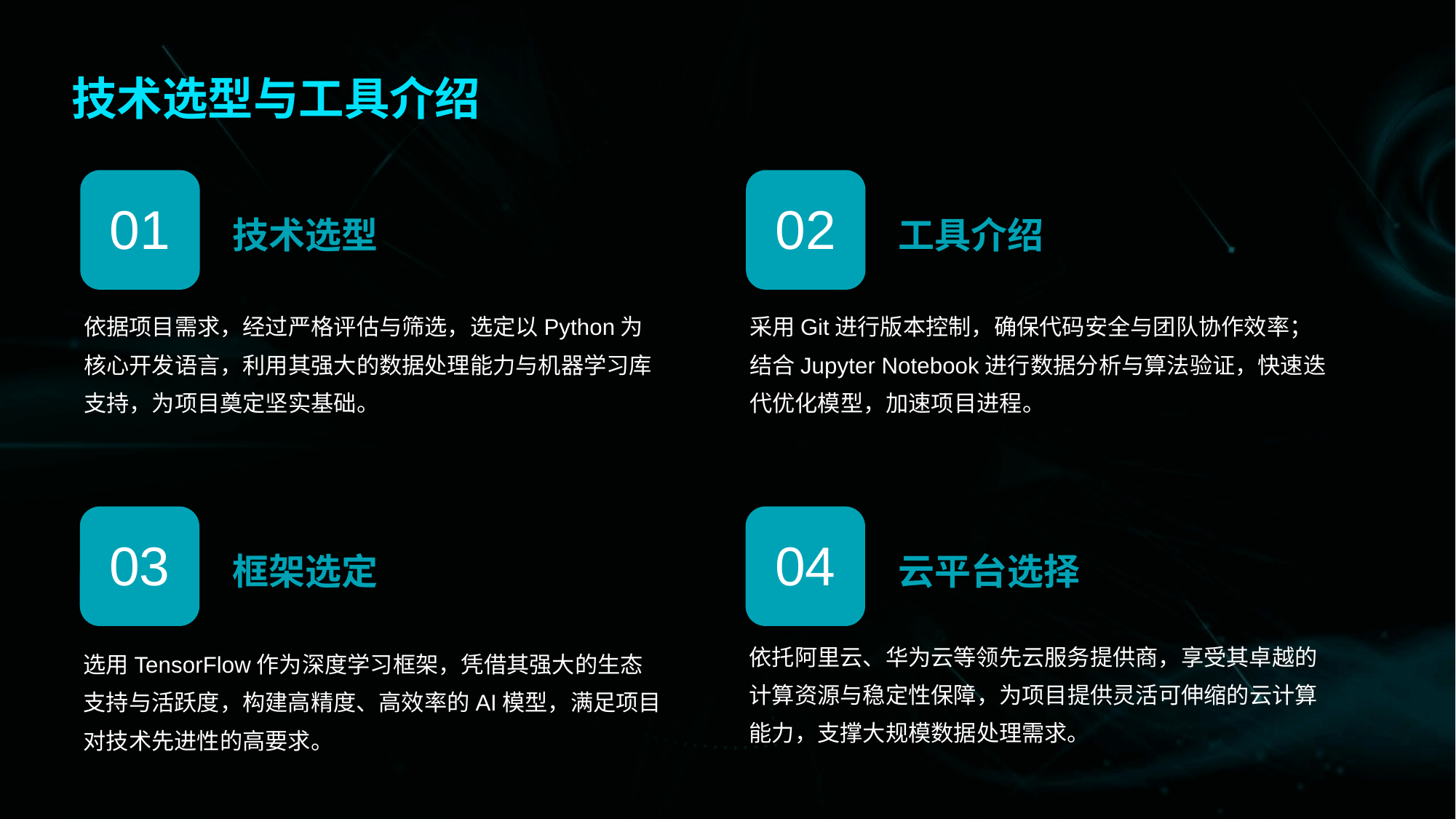

技术选型与工具介绍

技术选型

工具介绍
01
02
依据项目需求，经过严格评估与筛选，选定以Python为核心开发语言，利用其强大的数据处理能力与机器学习库支持，为项目奠定坚实基础。
采用Git进行版本控制，确保代码安全与团队协作效率；结合Jupyter Notebook进行数据分析与算法验证，快速迭代优化模型，加速项目进程。

框架选定

云平台选择
03
04
依托阿里云、华为云等领先云服务提供商，享受其卓越的计算资源与稳定性保障，为项目提供灵活可伸缩的云计算能力，支撑大规模数据处理需求。
选用TensorFlow作为深度学习框架，凭借其强大的生态支持与活跃度，构建高精度、高效率的AI模型，满足项目对技术先进性的高要求。